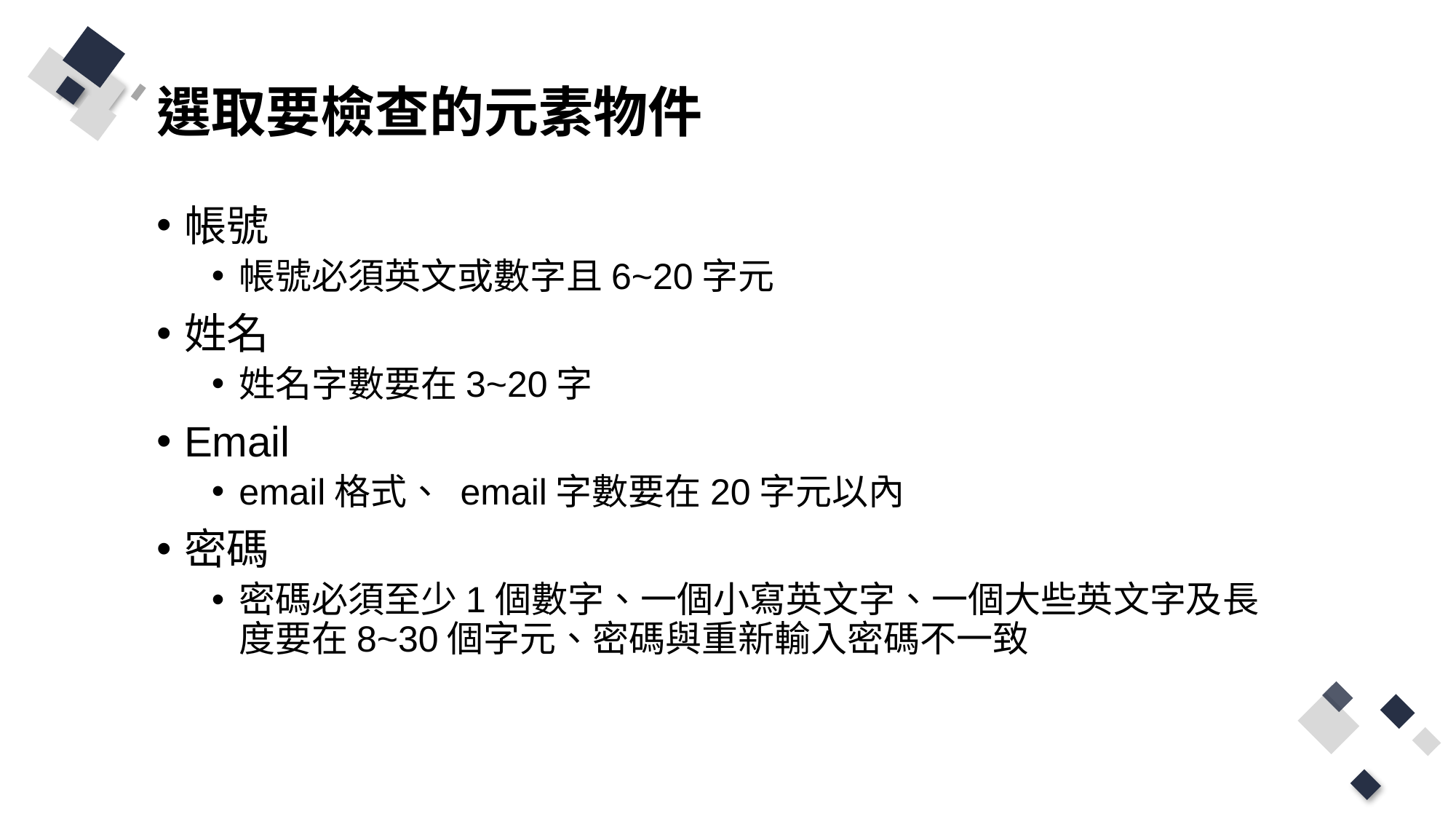

# 選取要檢查的元素物件
帳號
帳號必須英文或數字且6~20字元
姓名
姓名字數要在3~20字
Email
email格式、 email字數要在20字元以內
密碼
密碼必須至少1個數字、一個小寫英文字、一個大些英文字及長度要在8~30個字元、密碼與重新輸入密碼不一致